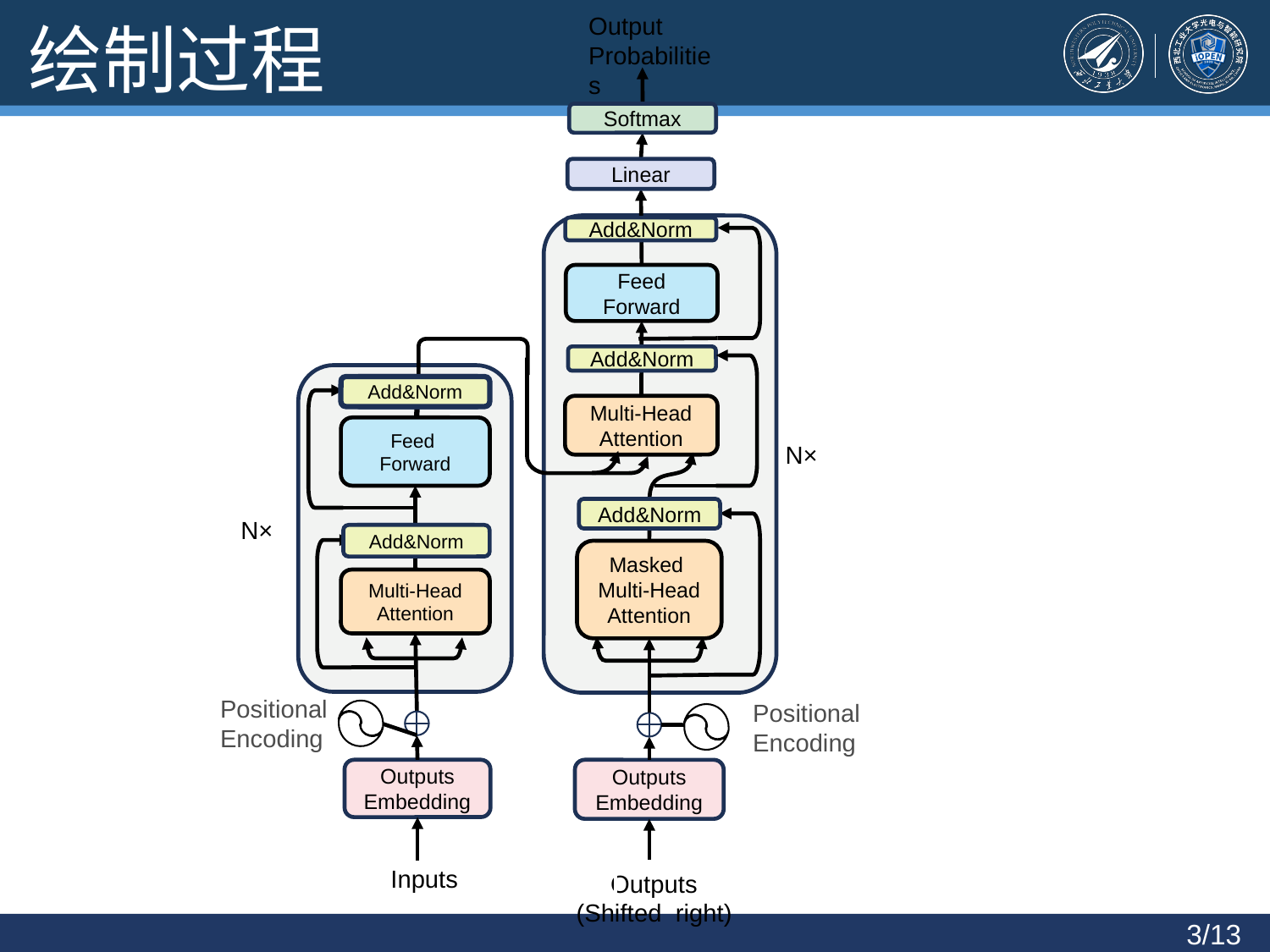

Output Probabilities

绘制过程
Softmax
Linear

Add&Norm

Feed Forward

Add&Norm

Add&Norm
Add&Norm

Multi-Head Attention
Feed
Forward
N×

Add&Norm
N×

Add&Norm
Add&Norm

Masked
Multi-Head Attention
Multi-Head Attention

Positional Encoding
Positional Encoding

Outputs Embedding
Outputs Embedding
Inputs
Outputs
(Shifted  right)
3/13